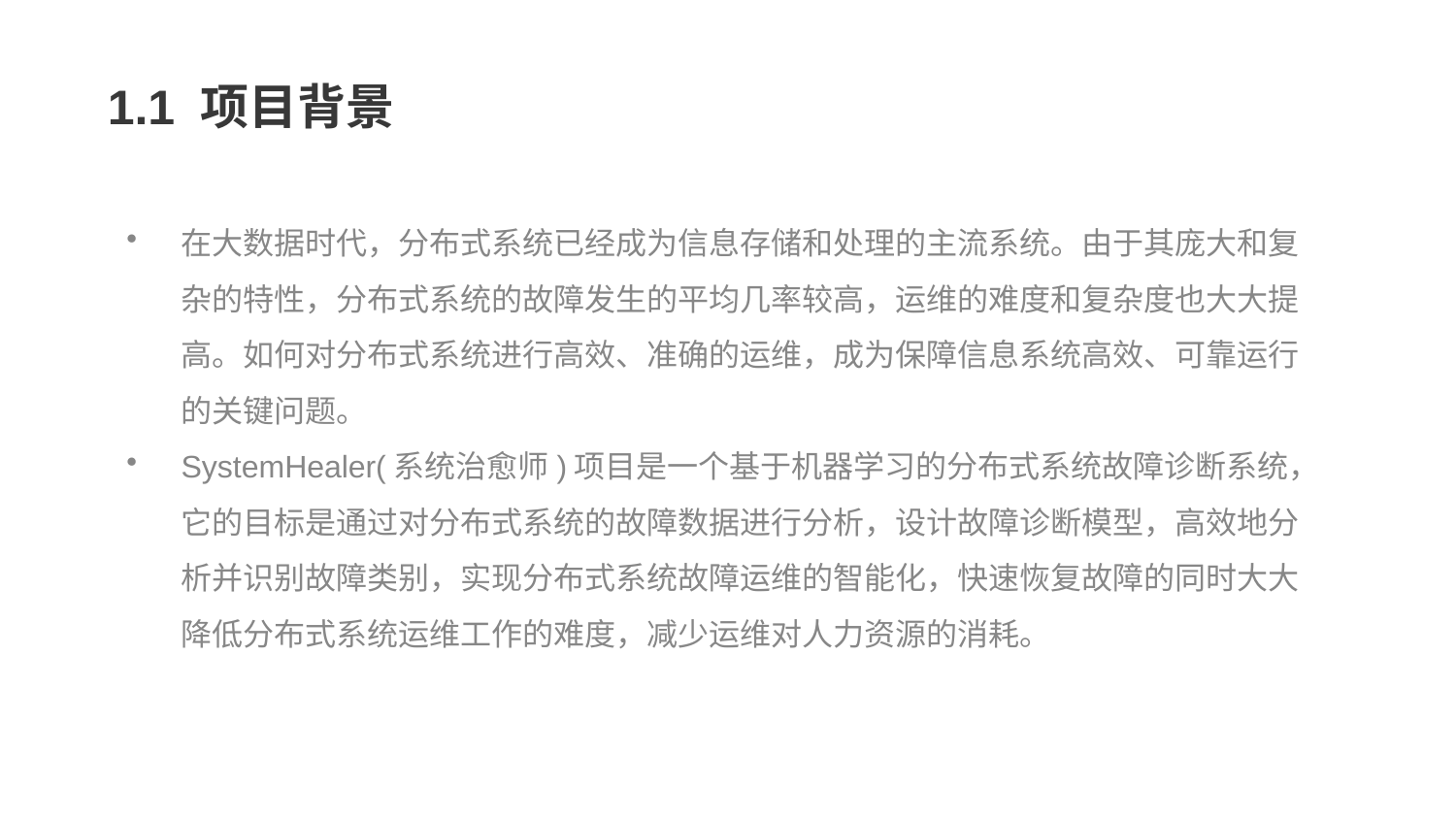

1.1 项目背景
在大数据时代，分布式系统已经成为信息存储和处理的主流系统。由于其庞大和复杂的特性，分布式系统的故障发生的平均几率较高，运维的难度和复杂度也大大提高。如何对分布式系统进行高效、准确的运维，成为保障信息系统高效、可靠运行的关键问题。
SystemHealer(系统治愈师)项目是一个基于机器学习的分布式系统故障诊断系统，它的目标是通过对分布式系统的故障数据进行分析，设计故障诊断模型，高效地分析并识别故障类别，实现分布式系统故障运维的智能化，快速恢复故障的同时大大降低分布式系统运维工作的难度，减少运维对人力资源的消耗。